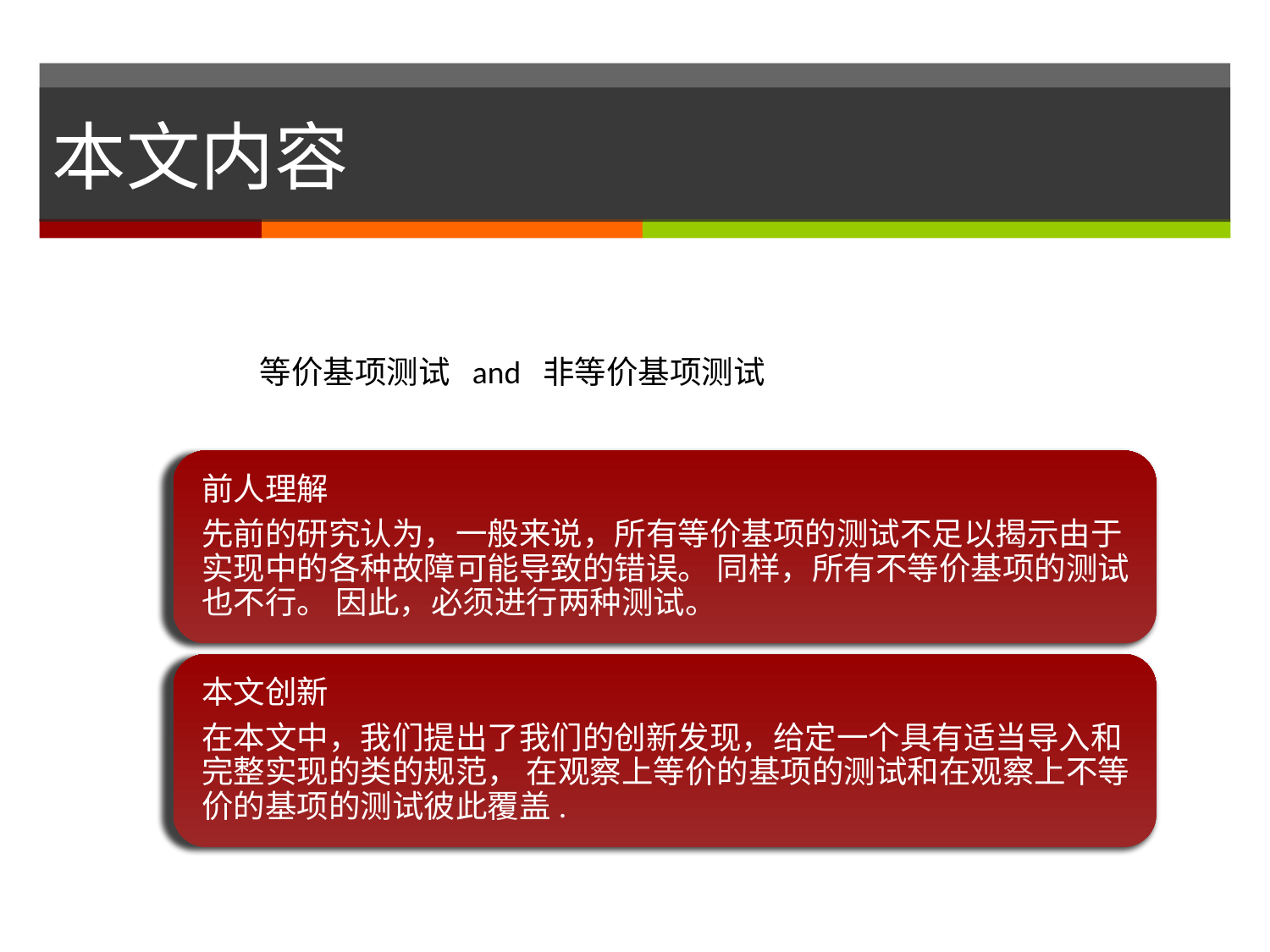

# 本文内容
等价基项测试  and  非等价基项测试
前人理解
先前的研究认为，一般来说，所有等价基项的测试不足以揭示由于实现中的各种故障可能导致的错误。 同样，所有不等价基项的测试也不行。 因此，必须进行两种测试。
本文创新
在本文中，我们提出了我们的创新发现，给定一个具有适当导入和完整实现的类的规范， 在观察上等价的基项的测试和在观察上不等价的基项的测试彼此覆盖.